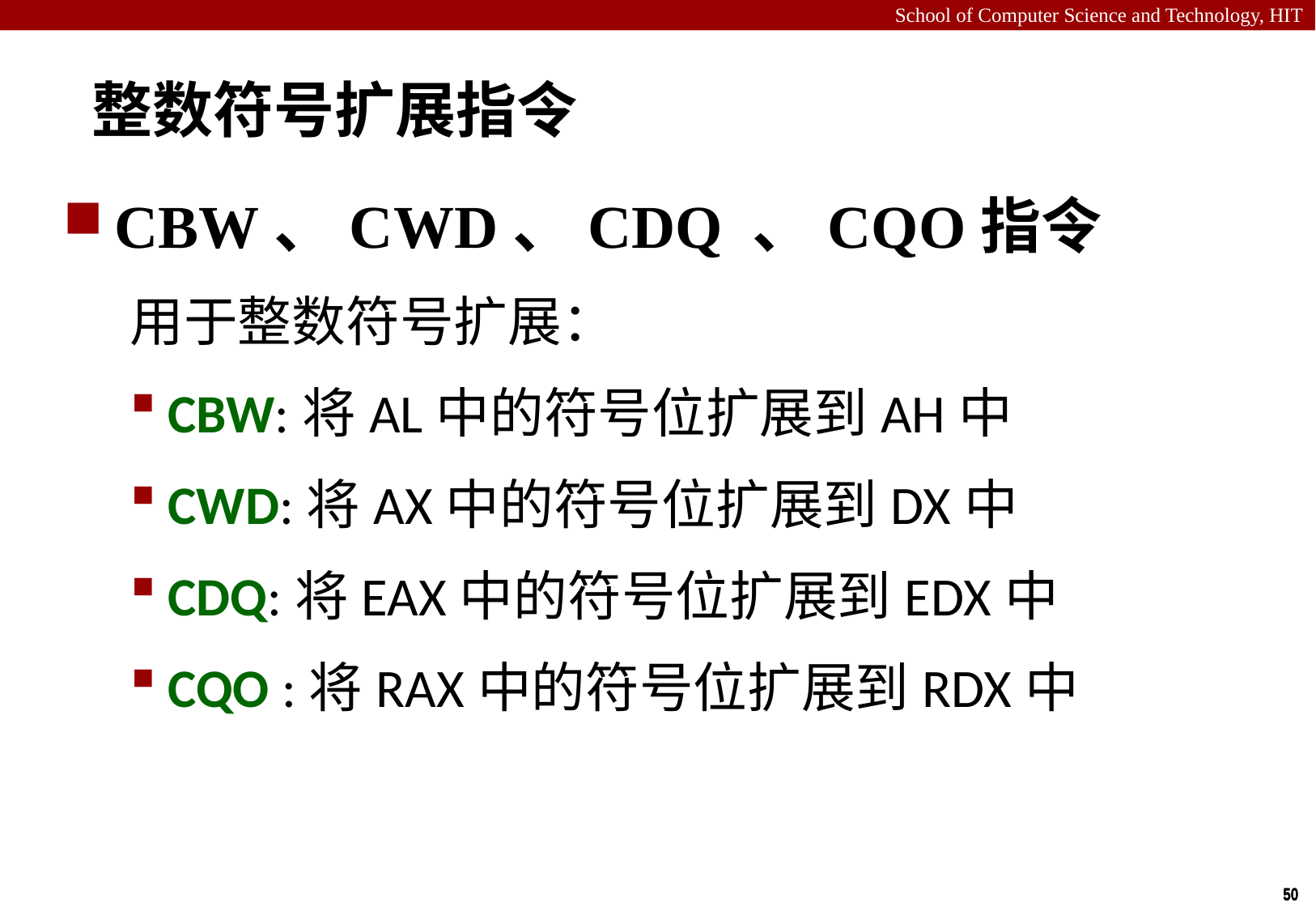

# 整数符号扩展指令
CBW、CWD、CDQ 、CQO指令
用于整数符号扩展：
CBW:将AL中的符号位扩展到AH中
CWD:将AX中的符号位扩展到DX中
CDQ:将EAX中的符号位扩展到EDX中
CQO :将RAX中的符号位扩展到RDX中